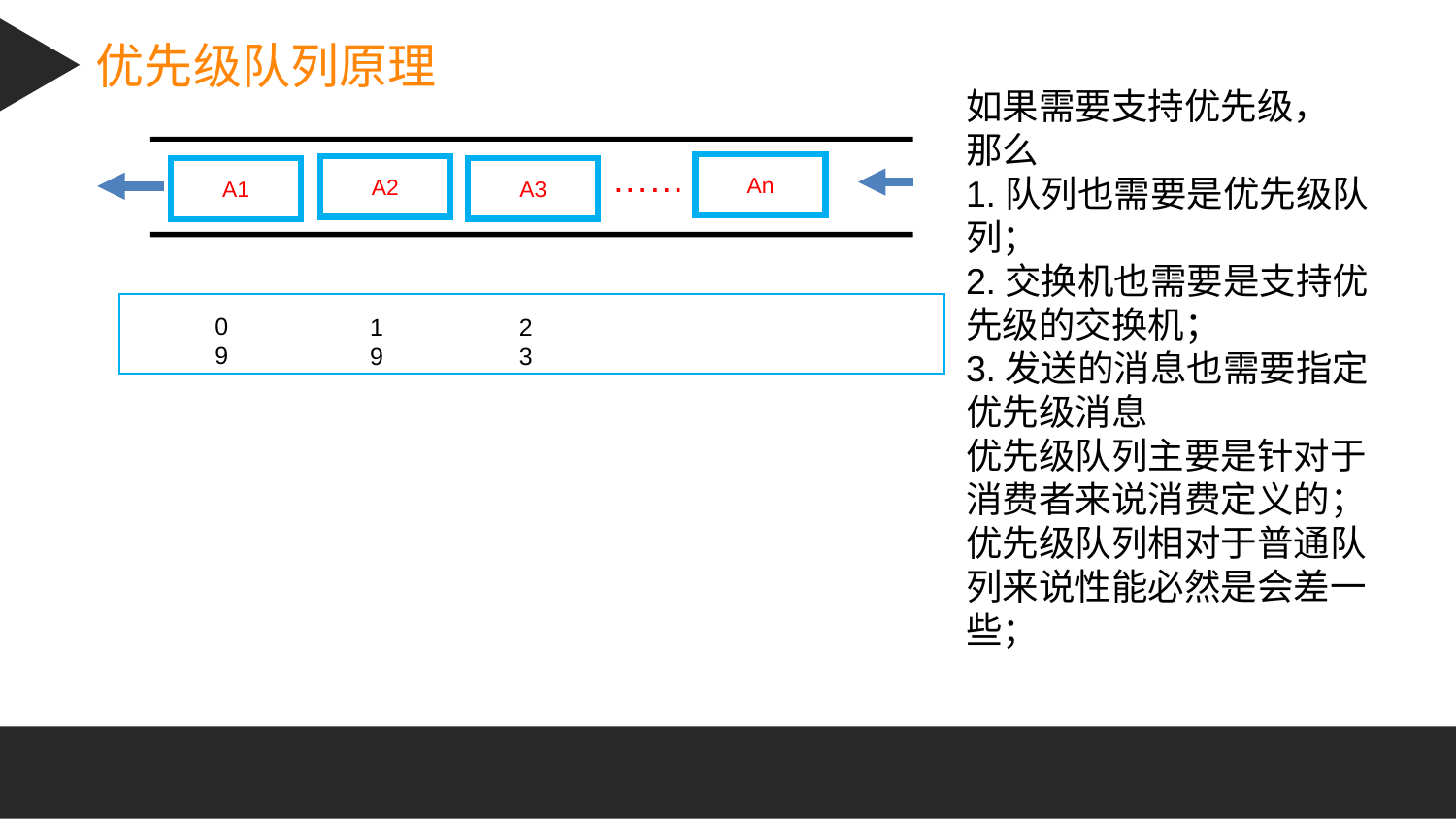

优先级队列原理
如果需要支持优先级，
那么
1.队列也需要是优先级队列；
2.交换机也需要是支持优先级的交换机；
3.发送的消息也需要指定优先级消息
优先级队列主要是针对于消费者来说消费定义的；
优先级队列相对于普通队列来说性能必然是会差一些；
……

An
A2
A3
A1

0
9
2
3
1
9